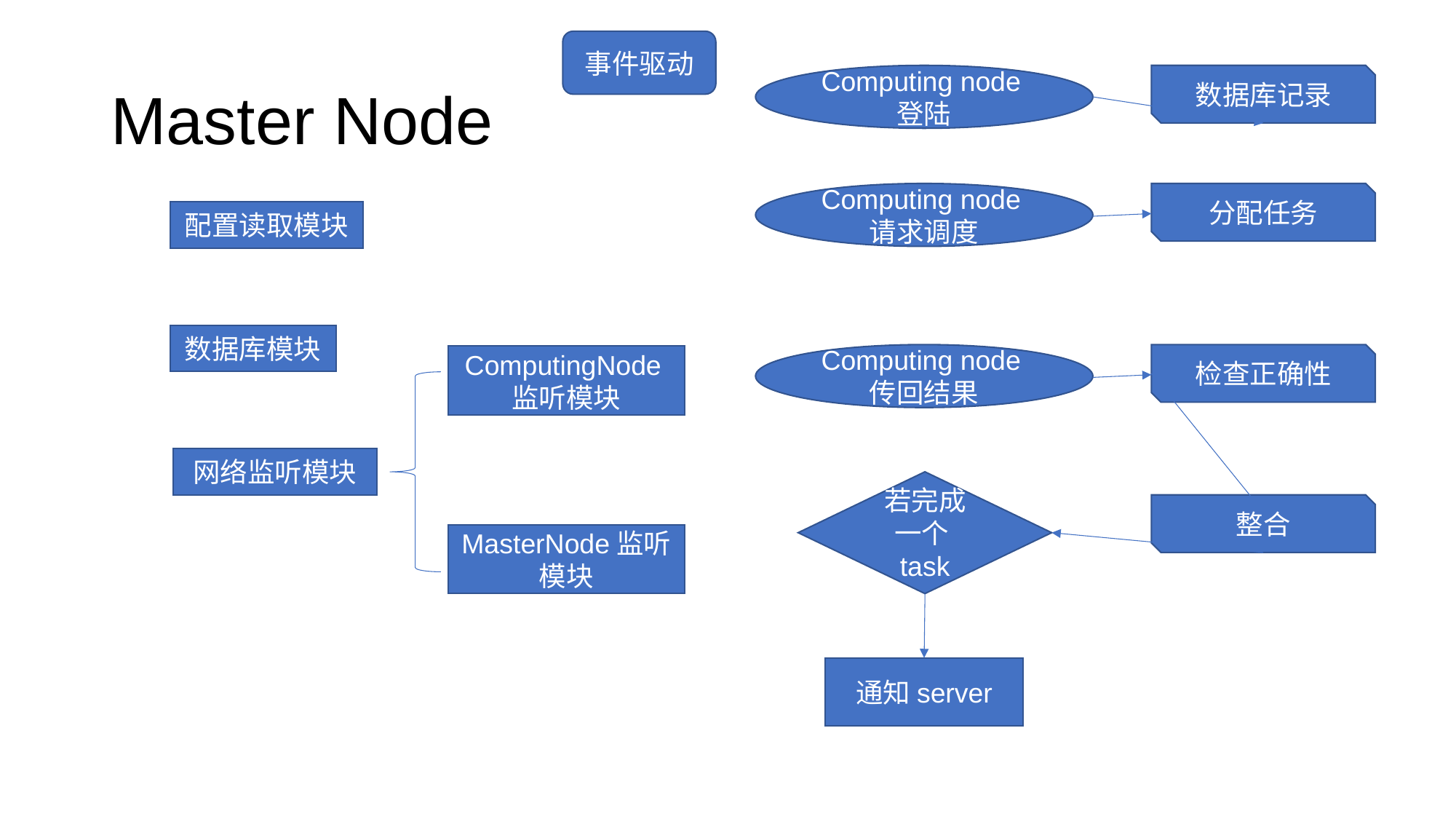

事件驱动
# Master Node
Computing node登陆
数据库记录
Computing node请求调度
分配任务
配置读取模块
数据库模块
Computing node传回结果
检查正确性
ComputingNode监听模块

网络监听模块
若完成一个task
整合
MasterNode监听模块
通知server